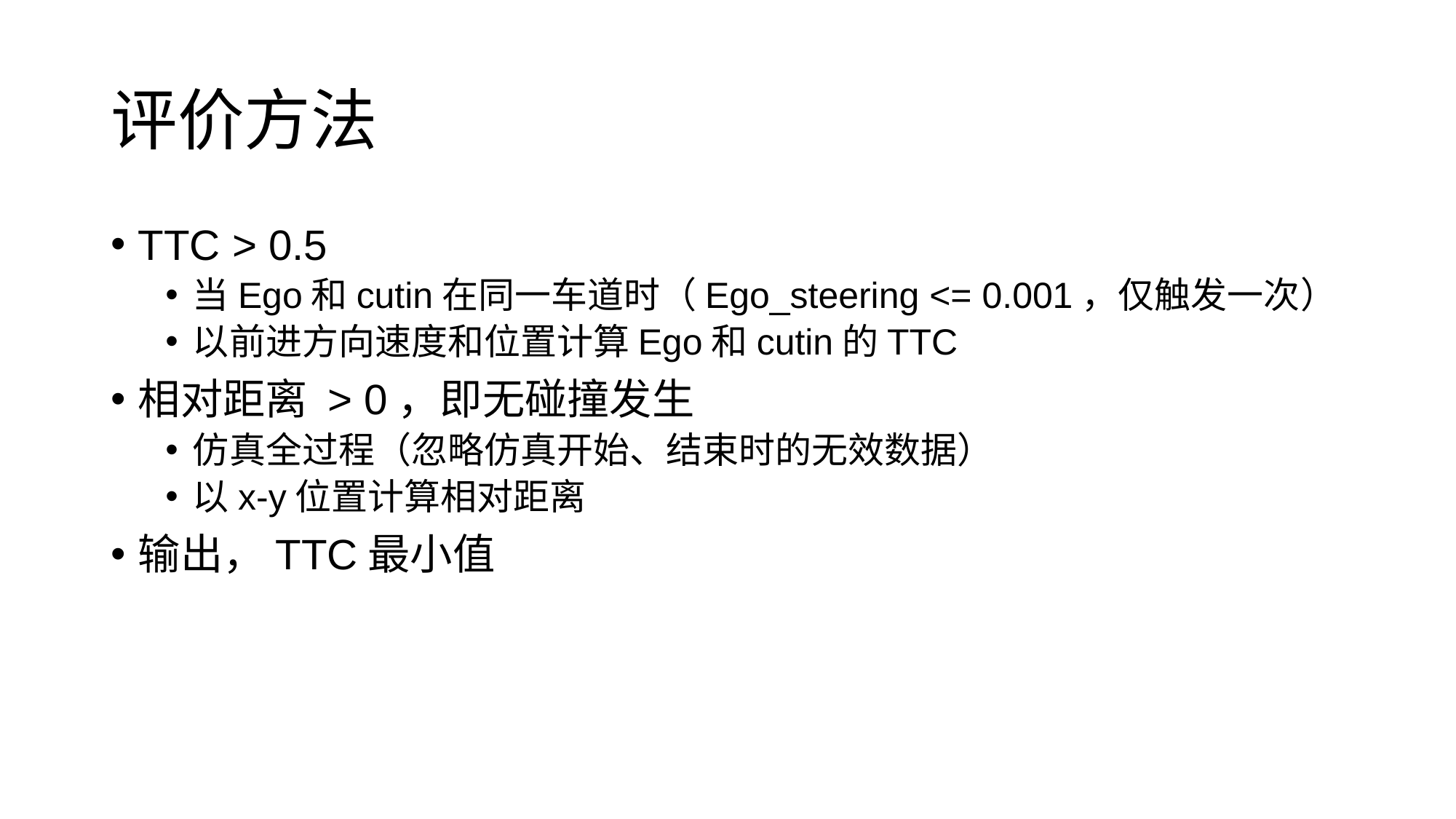

# 评价方法
TTC > 0.5
当Ego和cutin在同一车道时（Ego_steering <= 0.001，仅触发一次）
以前进方向速度和位置计算Ego和cutin的TTC
相对距离 > 0，即无碰撞发生
仿真全过程（忽略仿真开始、结束时的无效数据）
以x-y位置计算相对距离
输出，TTC最小值